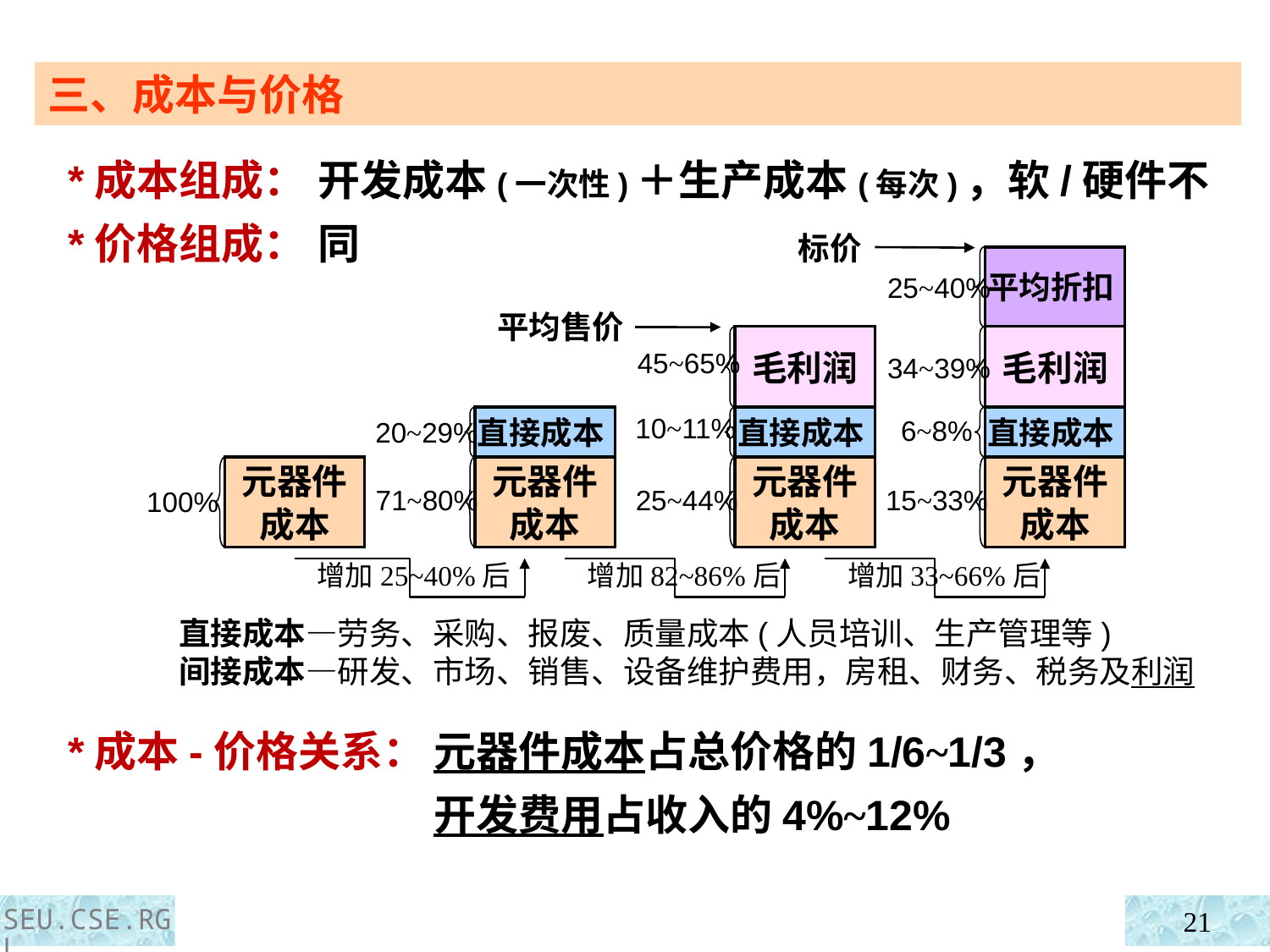

三、成本与价格
  *成本组成：
  *价格组成：

  *成本-价格关系：
开发成本(一次性)＋生产成本(每次)，软/硬件不同
标价

平均折扣
25~40%
平均售价
毛利润
毛利润

45~65%
34~39%

直接成本

直接成本

直接成本
10~11%
  6~8%
20~29%
元器件
成本
元器件
成本
元器件
成本

元器件
成本

71~80%
25~44%
15~33%
100%
增加82~86%后
增加25~40%后
增加33~66%后
直接成本—劳务、采购、报废、质量成本(人员培训、生产管理等)
间接成本—研发、市场、销售、设备维护费用，房租、财务、税务及利润
元器件成本占总价格的1/6~1/3，
开发费用占收入的4%~12%
SEU.CSE.RGL
21